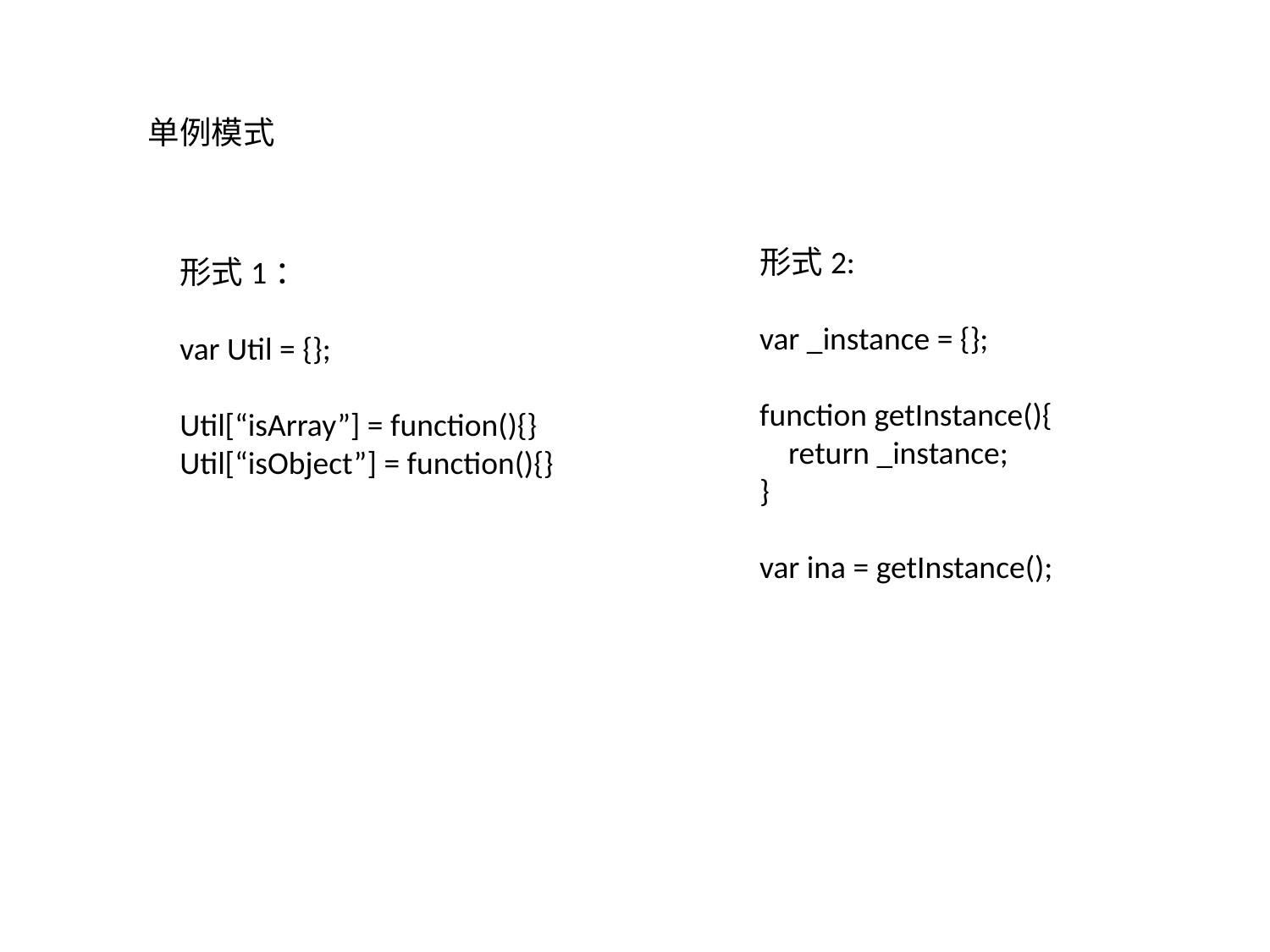

单例模式
形式2:

var _instance = {};

function getInstance(){
    return _instance;
}

var ina = getInstance();
形式1：

var Util = {};

Util[“isArray”] = function(){}
Util[“isObject”] = function(){}